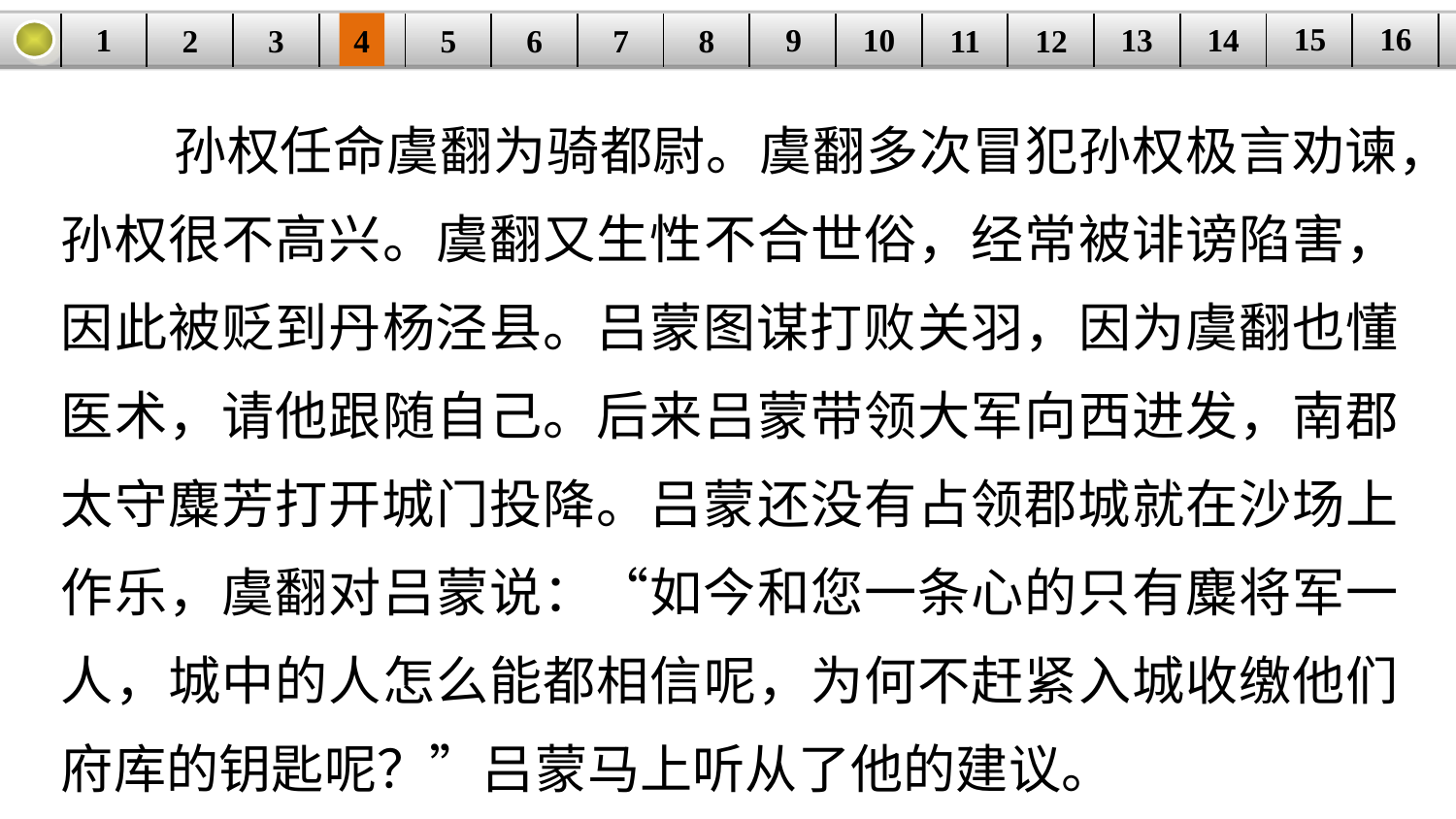

16

15
14
9
10
1
13
3
4
5
6
8
11
2
12
|  |  |  |  |  |  |  |  |  |  |  |  |  |  |  |  |
| --- | --- | --- | --- | --- | --- | --- | --- | --- | --- | --- | --- | --- | --- | --- | --- |
7

        孙权任命虞翻为骑都尉。虞翻多次冒犯孙权极言劝谏，孙权很不高兴。虞翻又生性不合世俗，经常被诽谤陷害，因此被贬到丹杨泾县。吕蒙图谋打败关羽，因为虞翻也懂医术，请他跟随自己。后来吕蒙带领大军向西进发，南郡太守麋芳打开城门投降。吕蒙还没有占领郡城就在沙场上作乐，虞翻对吕蒙说：“如今和您一条心的只有麋将军一人，城中的人怎么能都相信呢，为何不赶紧入城收缴他们府库的钥匙呢？”吕蒙马上听从了他的建议。